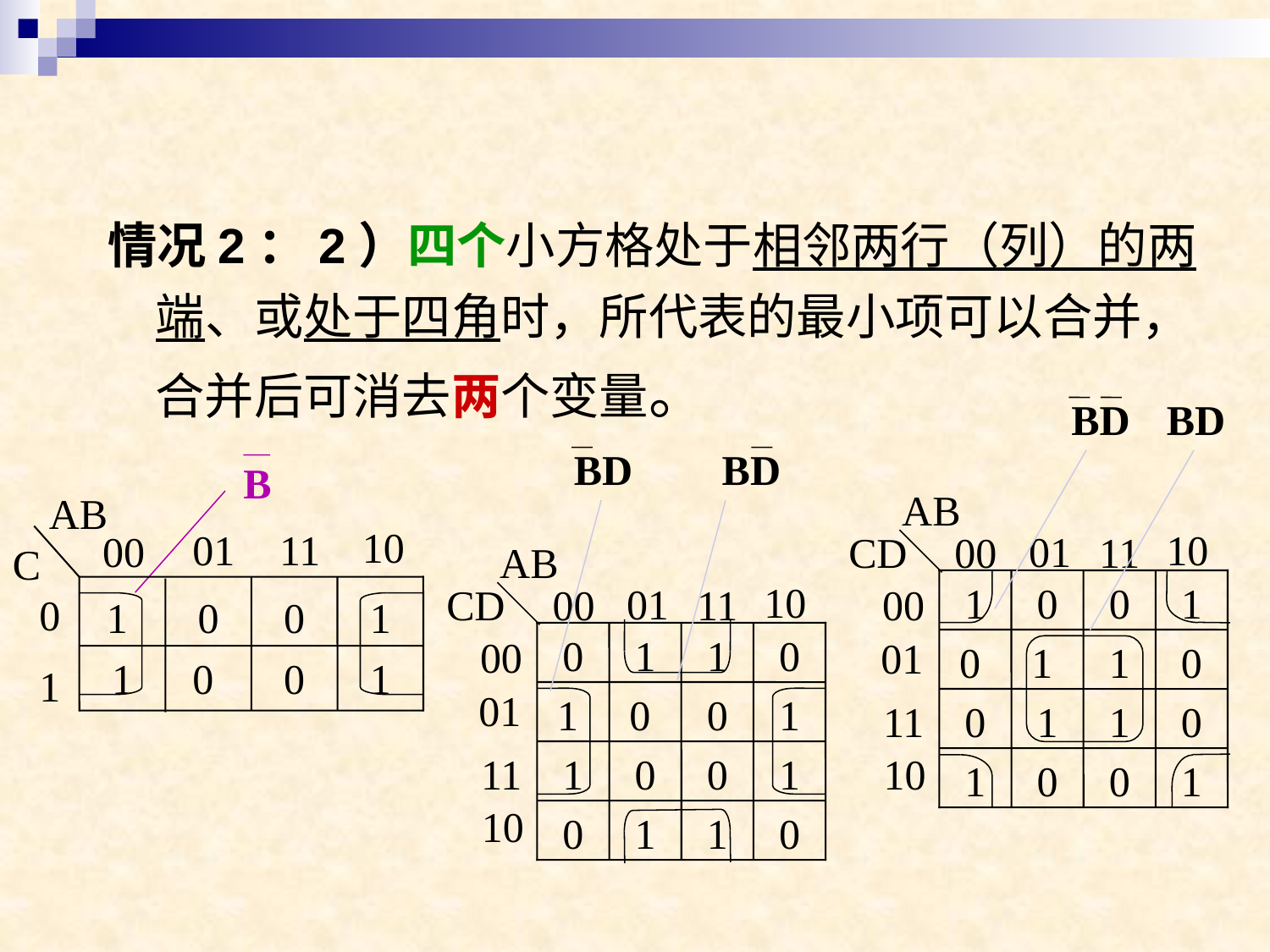

情况2：2）四个小方格处于相邻两行（列）的两端、或处于四角时，所代表的最小项可以合并，合并后可消去两个变量。
BD

BD

AB
10
01
CD
00
11

1

0

0

1

00
01
0

1
1
0
11
0

1
1
0
10
1

0
0
1

BD

BD

AB
10
01
CD
00
11

0

1

1

0

00
01
1

0
0
1
11
1

0
0
1
10
0

1
1
0

B

AB
10
01
11
00

C

0
1
0
0
1
1

0
0
1
1